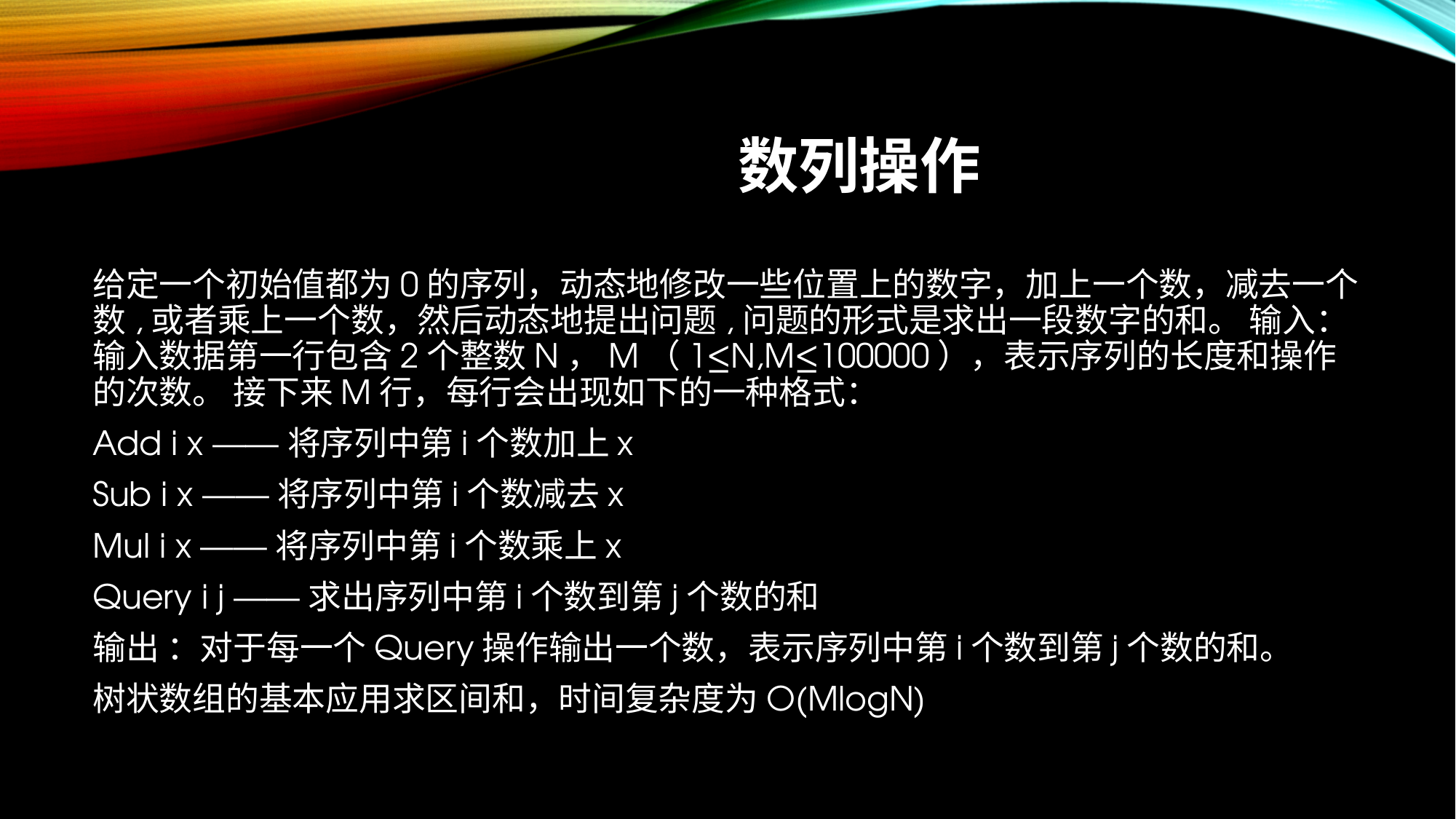

# 数列操作
给定一个初始值都为0的序列，动态地修改一些位置上的数字，加上一个数，减去一个数,或者乘上一个数，然后动态地提出问题,问题的形式是求出一段数字的和。 输入：输入数据第一行包含2个整数N，M（1≤N,M≤100000），表示序列的长度和操作的次数。 接下来M行，每行会出现如下的一种格式：
Add i x ——将序列中第i个数加上x
Sub i x ——将序列中第i个数减去x
Mul i x ——将序列中第i个数乘上x
Query i j ——求出序列中第i个数到第j个数的和
输出 ：对于每一个Query操作输出一个数，表示序列中第i个数到第j个数的和。
树状数组的基本应用求区间和，时间复杂度为O(MlogN)